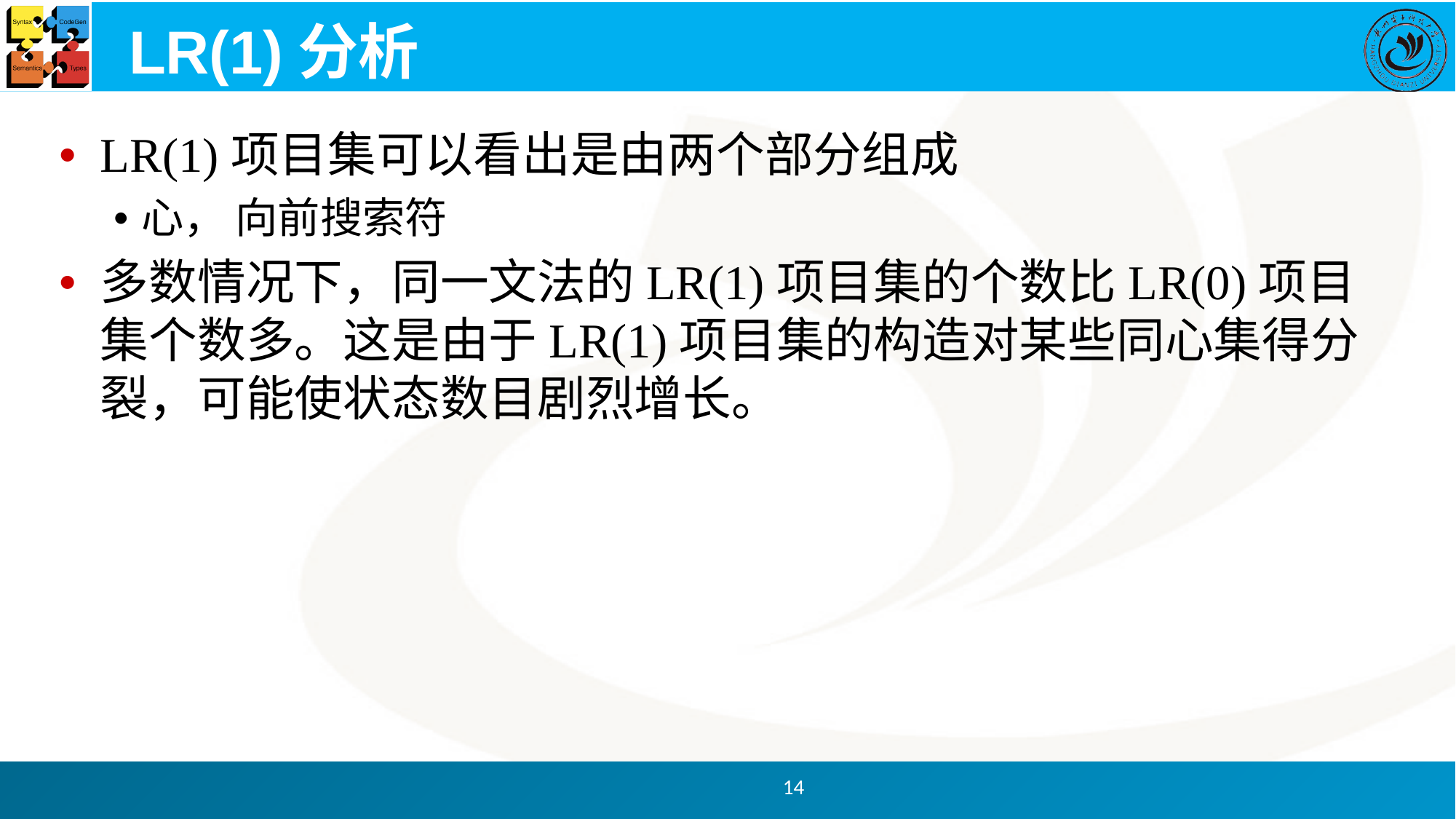

# LR(1)分析
LR(1)项目集可以看出是由两个部分组成
心， 向前搜索符
多数情况下，同一文法的LR(1)项目集的个数比LR(0)项目集个数多。这是由于LR(1)项目集的构造对某些同心集得分裂，可能使状态数目剧烈增长。
14